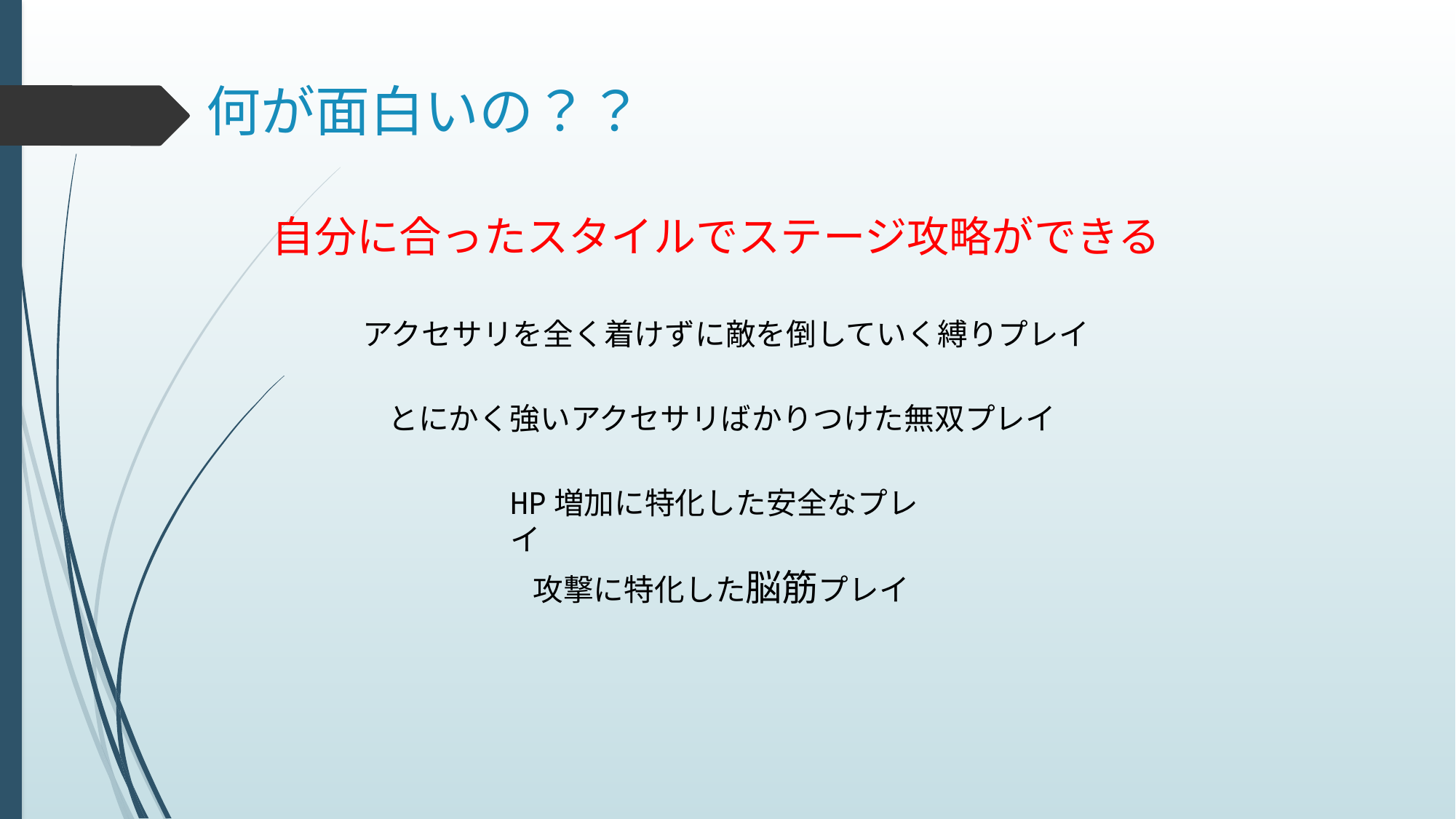

# 何が面白いの？？
自分に合ったスタイルでステージ攻略ができる
アクセサリを全く着けずに敵を倒していく縛りプレイ
とにかく強いアクセサリばかりつけた無双プレイ
HP増加に特化した安全なプレイ
攻撃に特化した脳筋プレイ